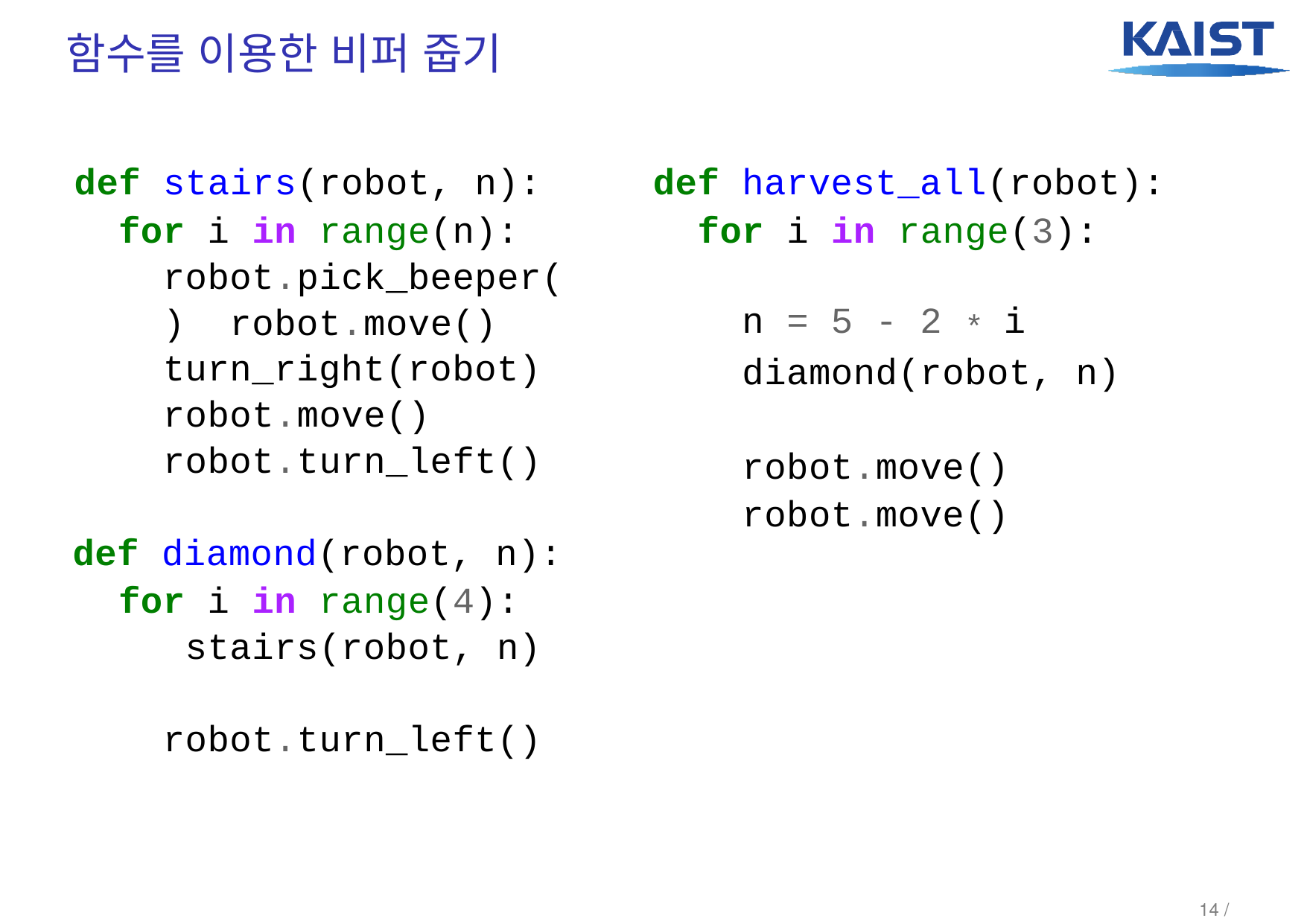

# 함수를 이용한 비퍼 줍기

def stairs(robot, n):
for i in range(n):  robot.pick_beeper()  robot.move()  turn_right(robot)  robot.move()  robot.turn_left()

def diamond(robot, n):
for i in range(4):  stairs(robot, n)  robot.turn_left()
def harvest_all(robot):
for i in range(3):
	n = 5 - 2 * i
	diamond(robot, n)
	robot.move()
	robot.move()
14 / 17